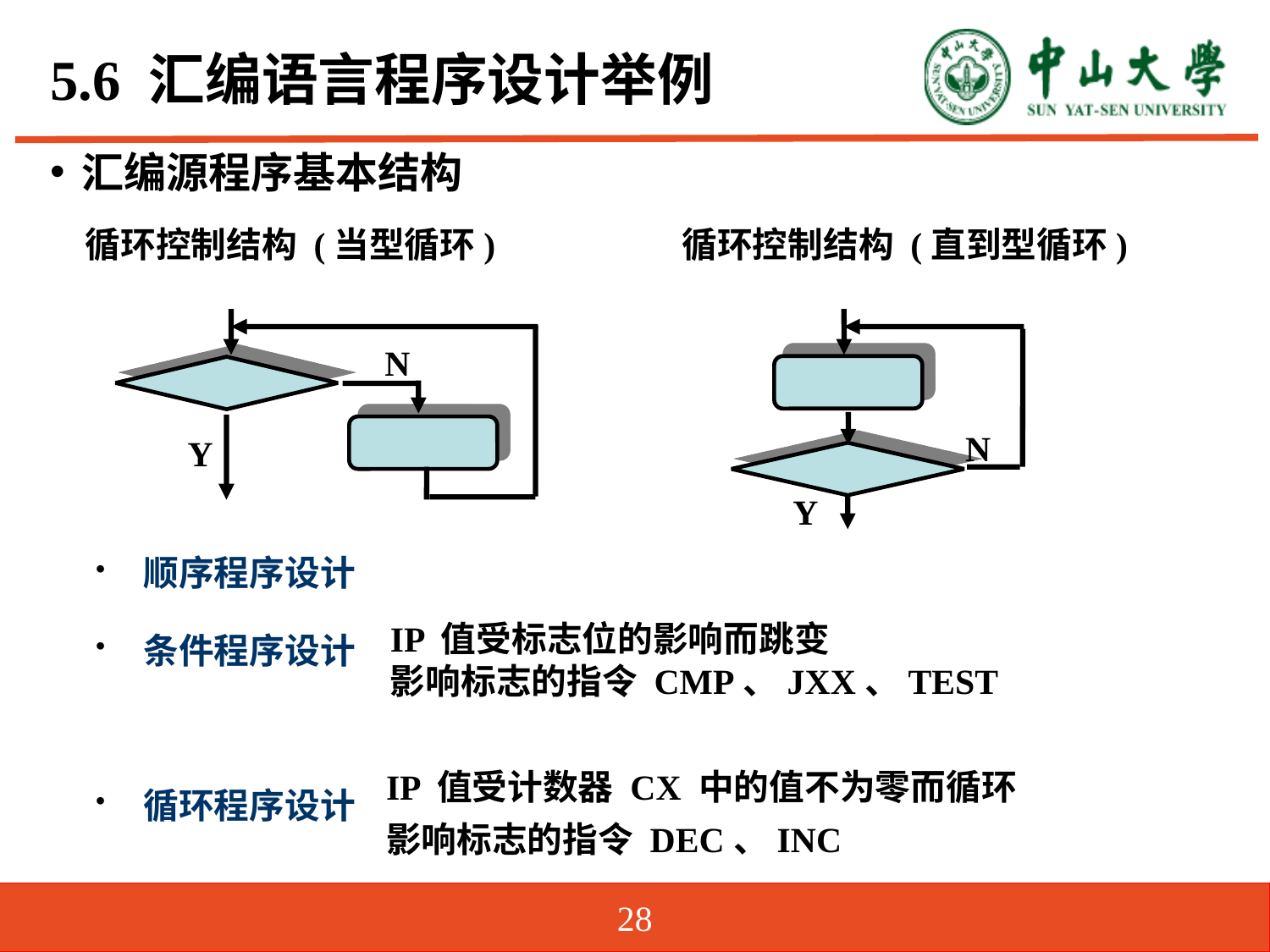

# 5.6 汇编语言程序设计举例
汇编源程序基本结构

循环控制结构 (当型循环)
循环控制结构 (直到型循环)

N

N
Y

Y

顺序程序设计
条件程序设计

循环程序设计

IP 值受标志位的影响而跳变
影响标志的指令 CMP、JXX、TEST
IP 值受计数器 CX 中的值不为零而循环
影响标志的指令 DEC、INC
28